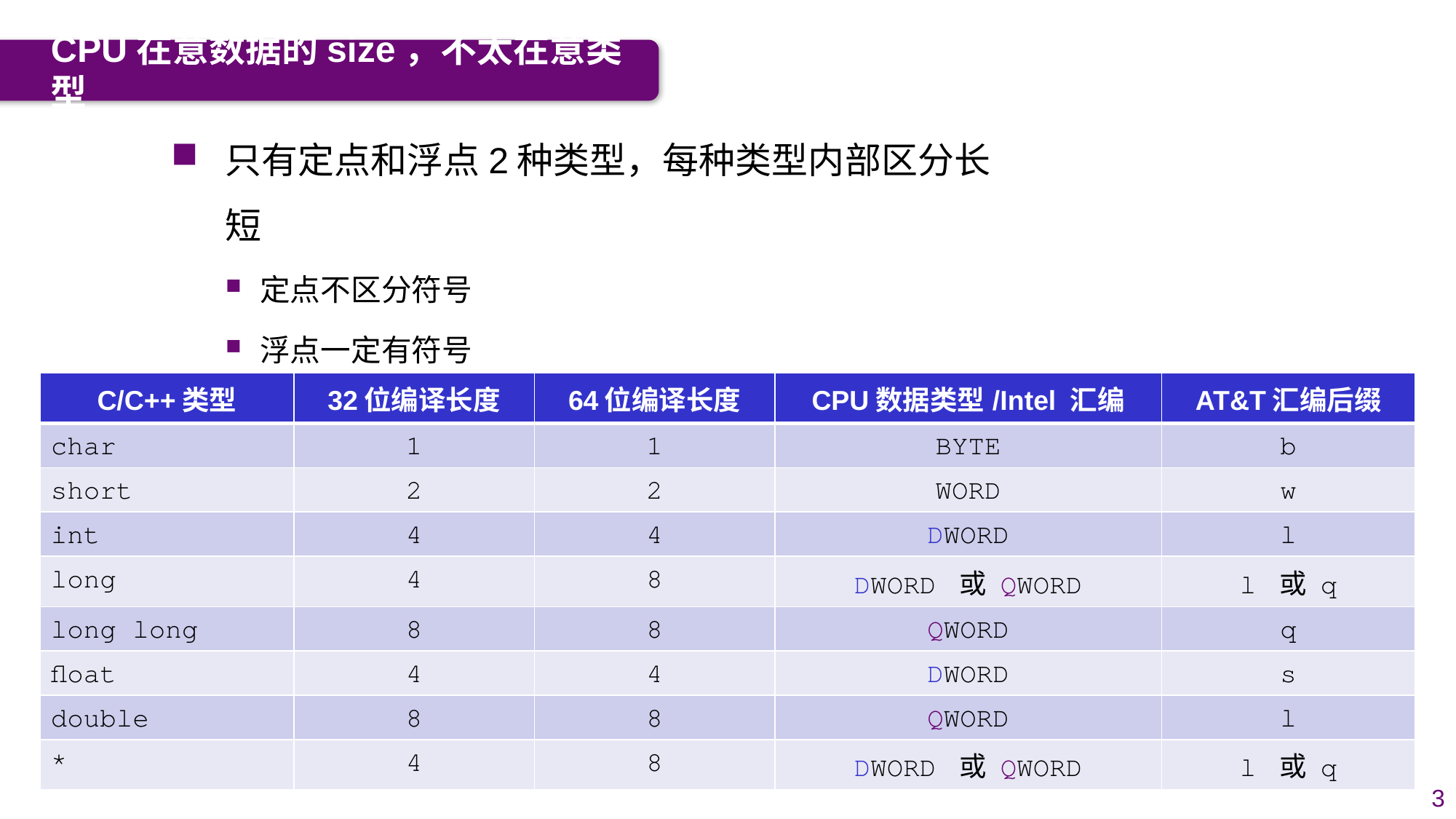

CPU在意数据的size，不太在意类型
只有定点和浮点2种类型，每种类型内部区分长短
定点不区分符号
浮点一定有符号
不区分指针类型
| C/C++类型 | 32位编译长度 | 64位编译长度 | CPU数据类型/Intel 汇编 | AT&T汇编后缀 |
| --- | --- | --- | --- | --- |
| char | 1 | 1 | BYTE | b |
| short | 2 | 2 | WORD | w |
| int | 4 | 4 | DWORD | l |
| long | 4 | 8 | DWORD 或 QWORD | l 或 q |
| long long | 8 | 8 | QWORD | q |
| float | 4 | 4 | DWORD | s |
| double | 8 | 8 | QWORD | l |
| \* | 4 | 8 | DWORD 或 QWORD | l 或 q |
3